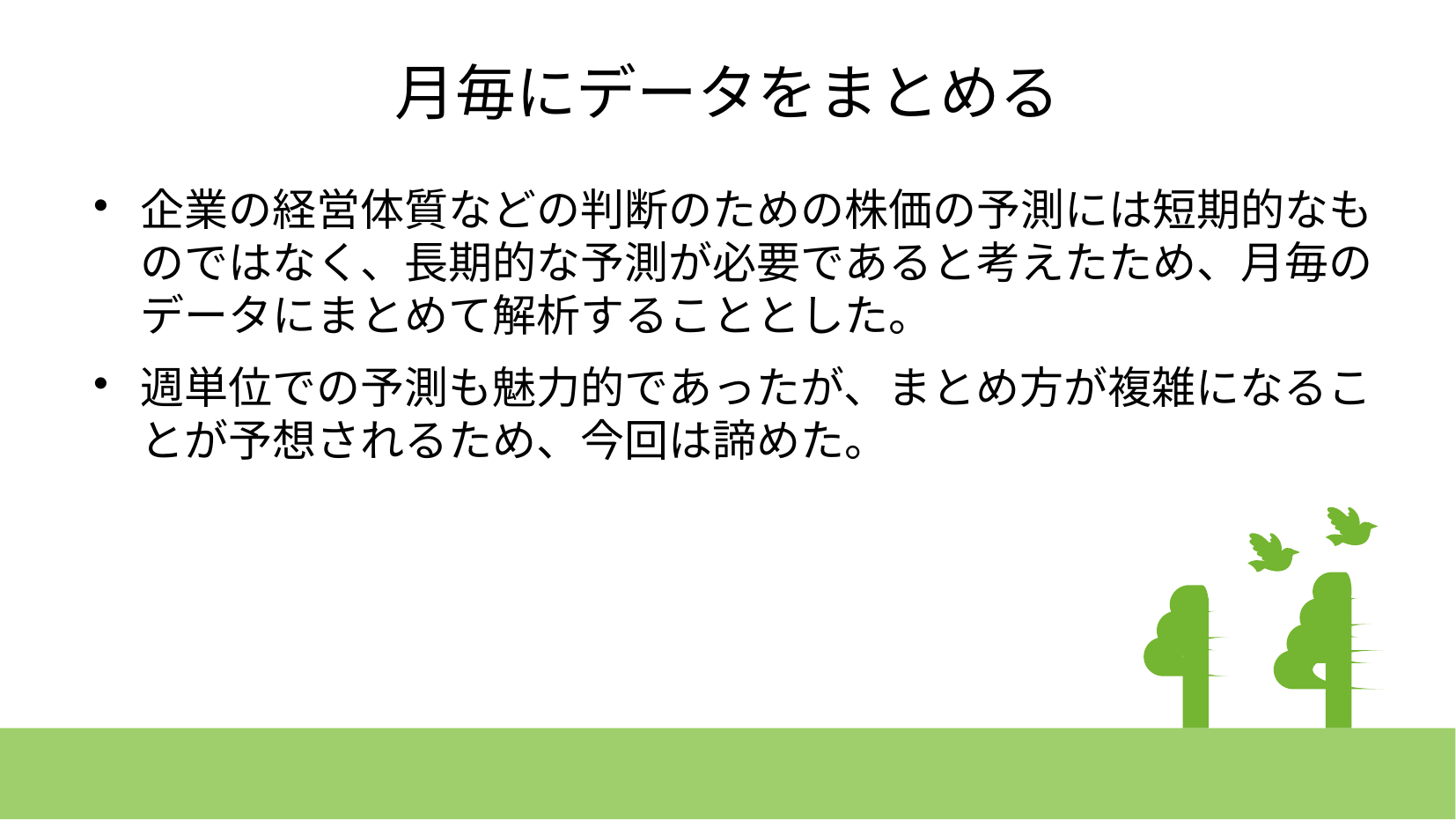

# 月毎にデータをまとめる
企業の経営体質などの判断のための株価の予測には短期的なものではなく、長期的な予測が必要であると考えたため、月毎のデータにまとめて解析することとした。
週単位での予測も魅力的であったが、まとめ方が複雑になることが予想されるため、今回は諦めた。